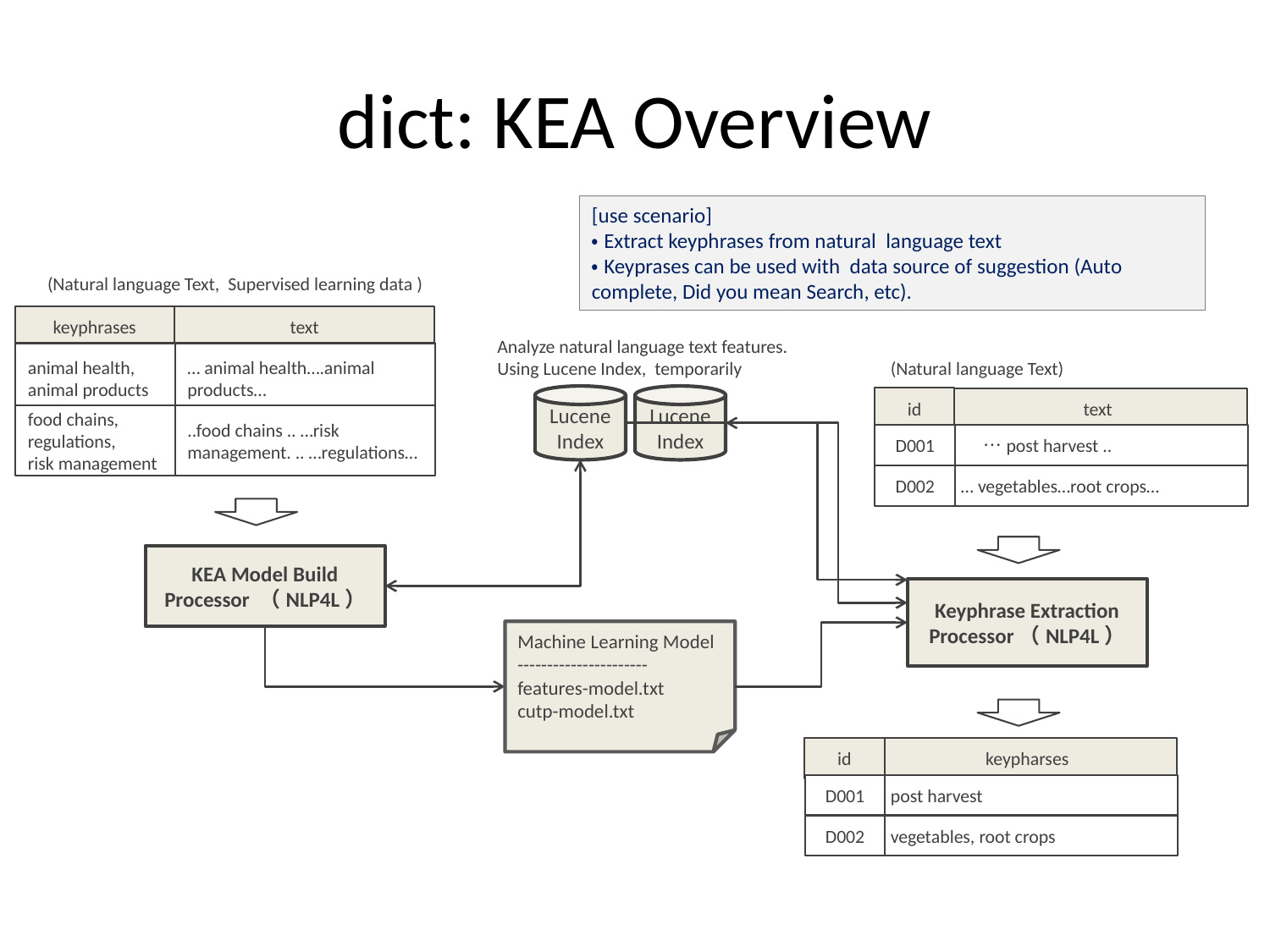

# dict: KEA Overview
[use scenario]
・Extract keyphrases from natural  language text
・Keyprases can be used with  data source of suggestion (Auto complete, Did you mean Search, etc).
(Natural language Text,  Supervised learning data )
keyphrases
text
Analyze natural language text features.
Using Lucene Index,  temporarily
animal health,
animal products
… animal health….animal products…
(Natural language Text)
Lucene
Index
Lucene
Index
id
text
food chains,
regulations,
risk management
..food chains .. …risk management. .. …regulations…
D001
　 …post harvest ..
D002
… vegetables…root crops…

KEA Model Build
Processor （NLP4L）
Keyphrase Extraction
Processor（NLP4L）
Machine Learning Model
----------------------
features-model.txt
cutp-model.txt

id
keypharses
D001
post harvest
D002
vegetables, root crops